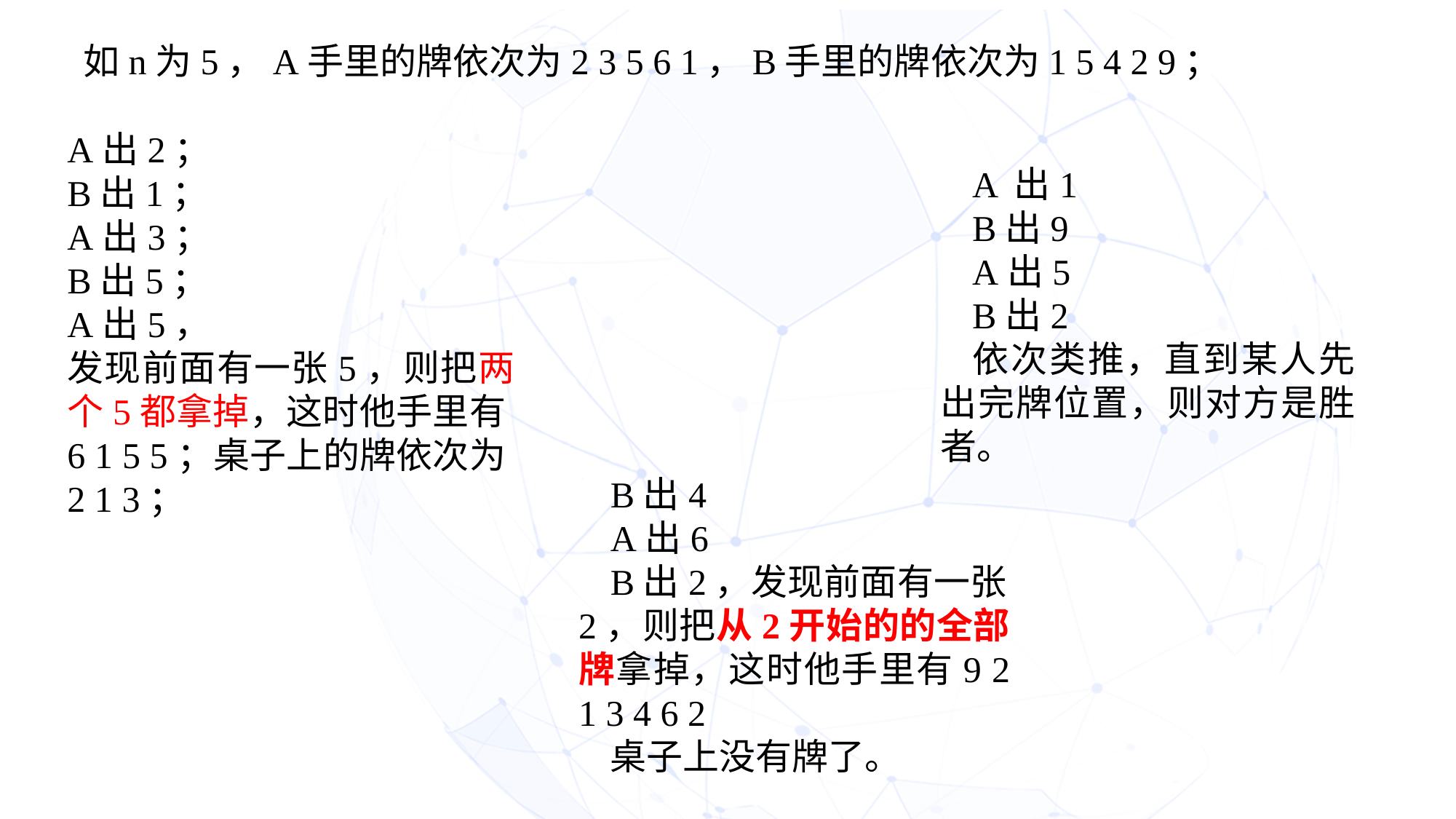

如n为5，A手里的牌依次为2 3 5 6 1，B手里的牌依次为1 5 4 2 9；
A出2；
B出1；
A出3；
B出5；
A出5，
发现前面有一张5，则把两个5都拿掉，这时他手里有6 1 5 5；桌子上的牌依次为2 1 3；
A 出1
B出9
A出5
B出2
依次类推，直到某人先出完牌位置，则对方是胜者。
B出4
A出6
B出2，发现前面有一张2，则把从2开始的的全部牌拿掉，这时他手里有9 2 1 3 4 6 2
桌子上没有牌了。